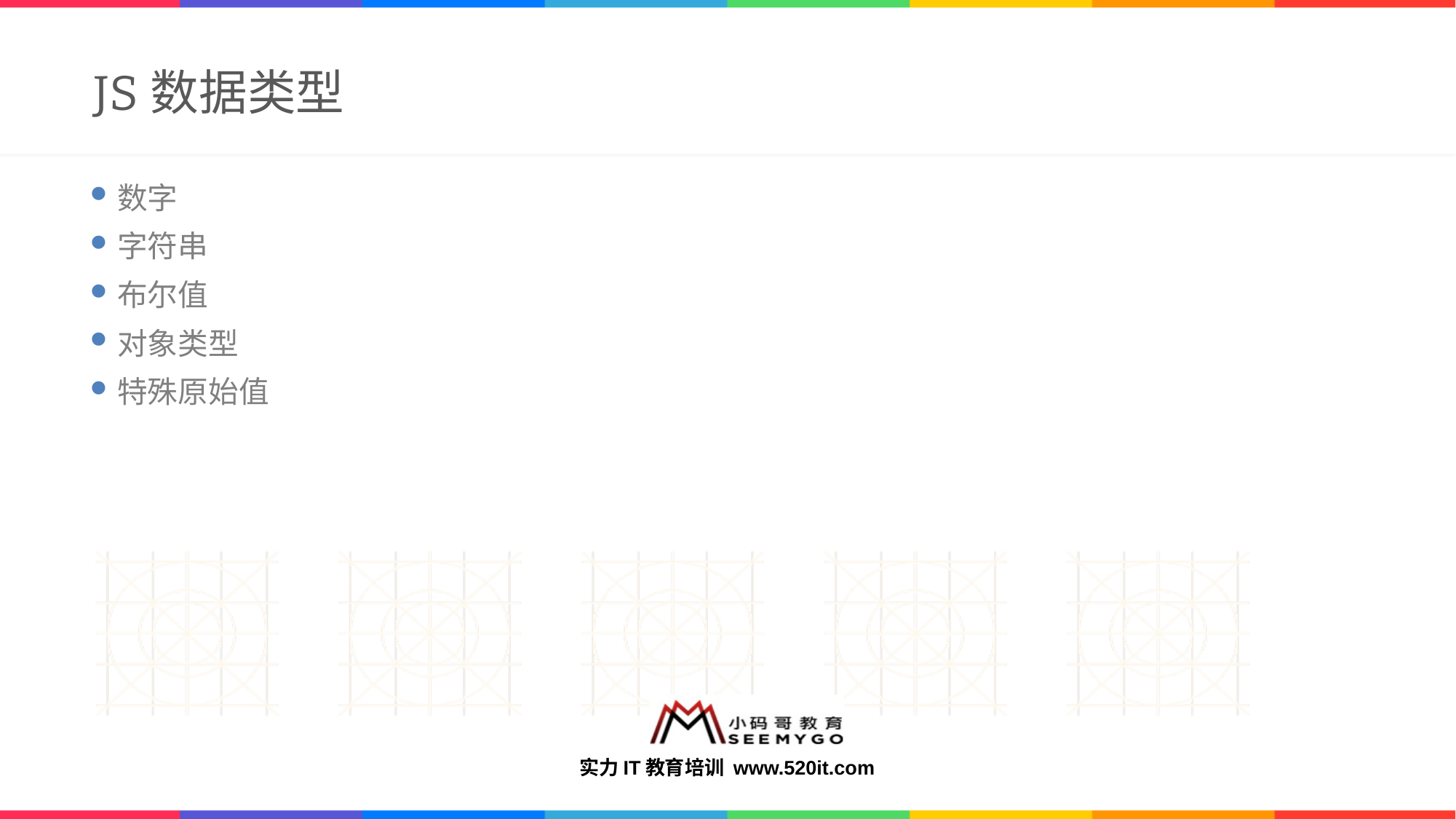

# JS数据类型
数字
字符串
布尔值
对象类型
特殊原始值